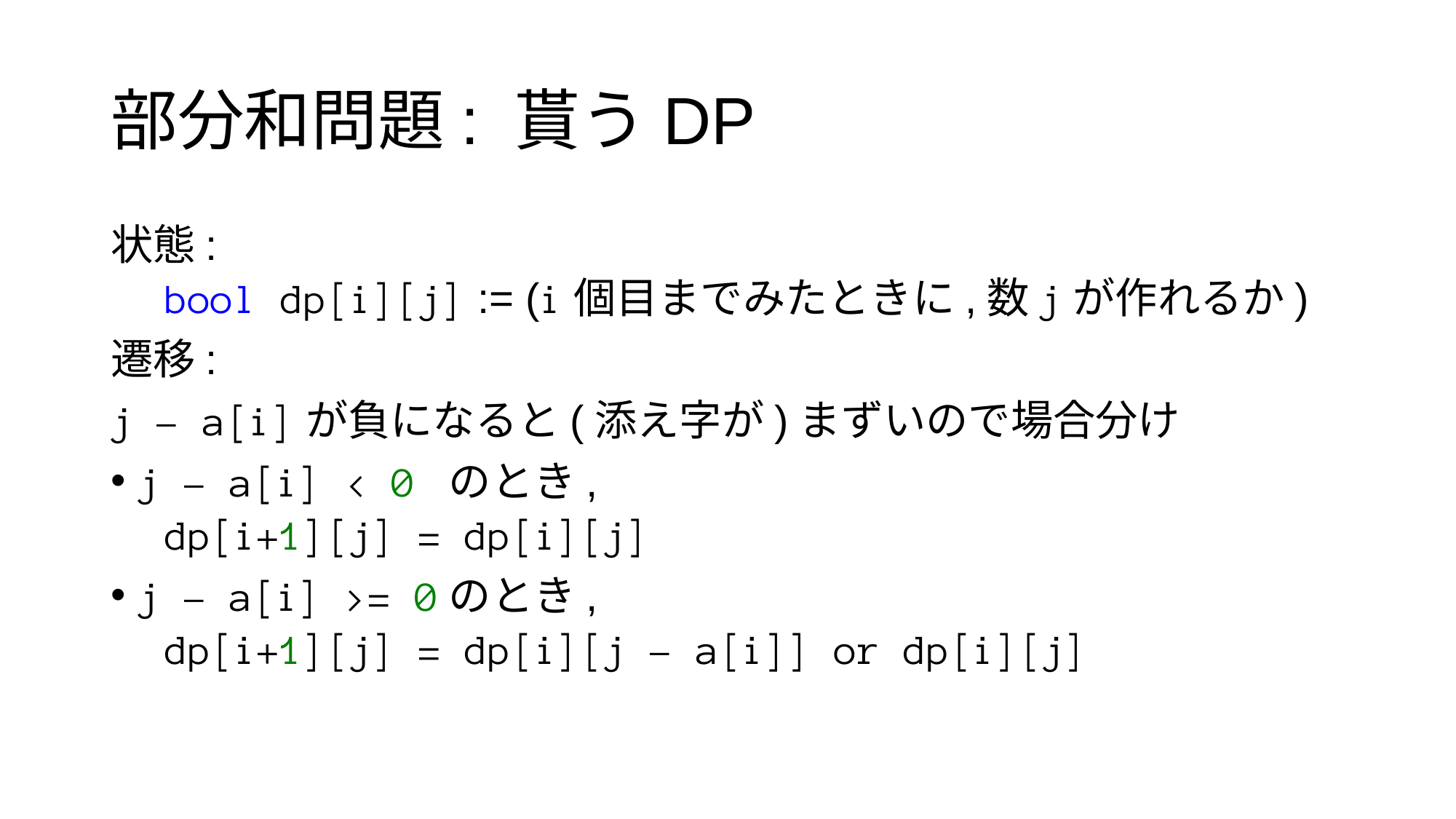

# 部分和問題: 貰うDP
状態:
bool dp[i][j] := (i個目までみたときに,数jが作れるか)
遷移:
j – a[i]が負になると(添え字が)まずいので場合分け
j – a[i] < 0 のとき,
dp[i+1][j] = dp[i][j]
j – a[i] >= 0のとき,
dp[i+1][j] = dp[i][j – a[i]] or dp[i][j]